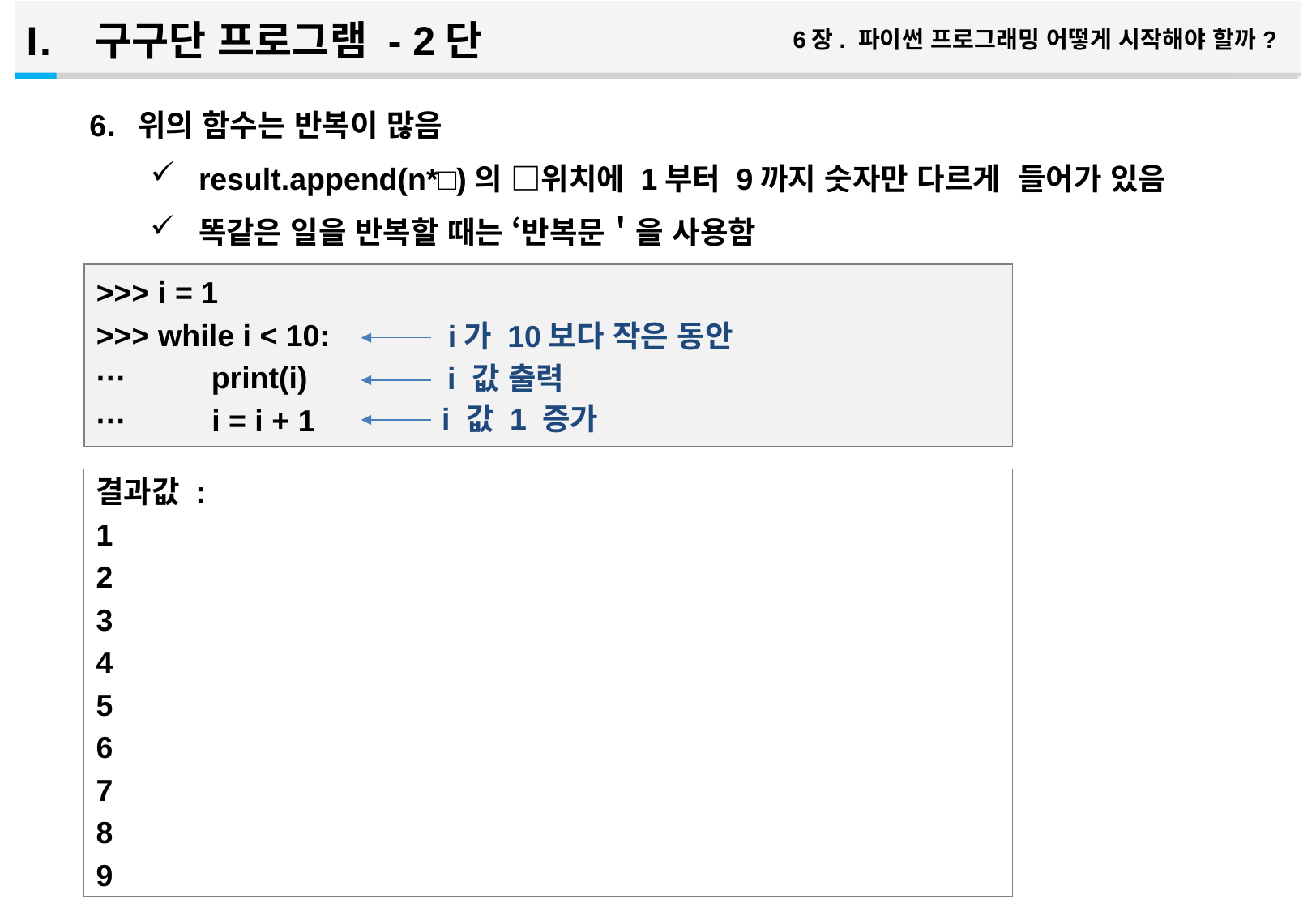

구구단 프로그램 - 2단
6장. 파이썬 프로그래밍 어떻게 시작해야 할까?
위의 함수는 반복이 많음
result.append(n*□)의 □위치에 1부터 9까지 숫자만 다르게  들어가 있음
똑같은 일을 반복할 때는 ‘반복문＇을 사용함

>>> i = 1
>>> while i < 10:
···          print(i)
···          i = i + 1
i가 10보다 작은 동안
i 값 출력
i 값 1 증가
결과값 :
1
2
3
4
5
6
7
8
9
5